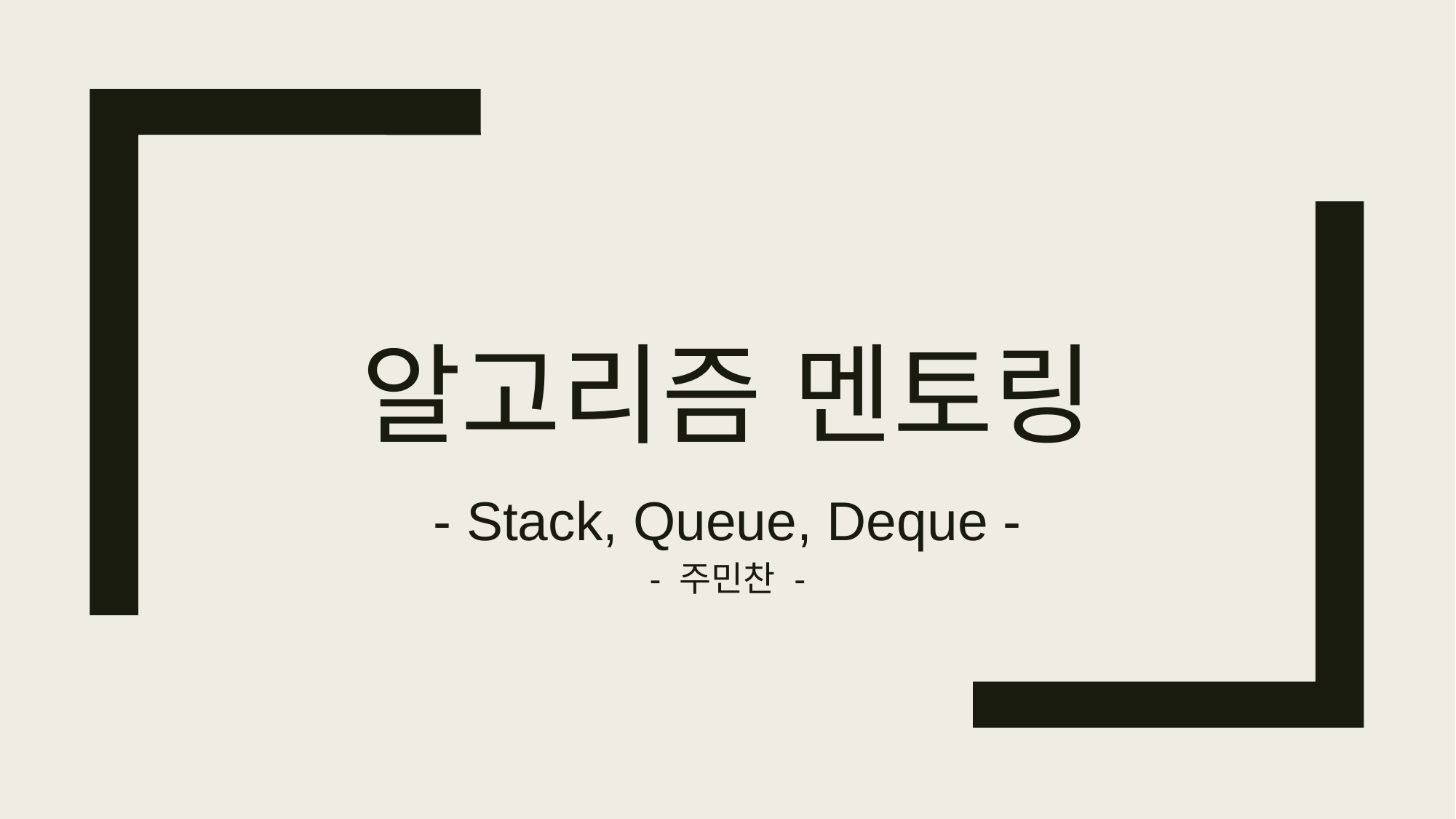

# 알고리즘 멘토링
- Stack, Queue, Deque -
- 주민찬 -